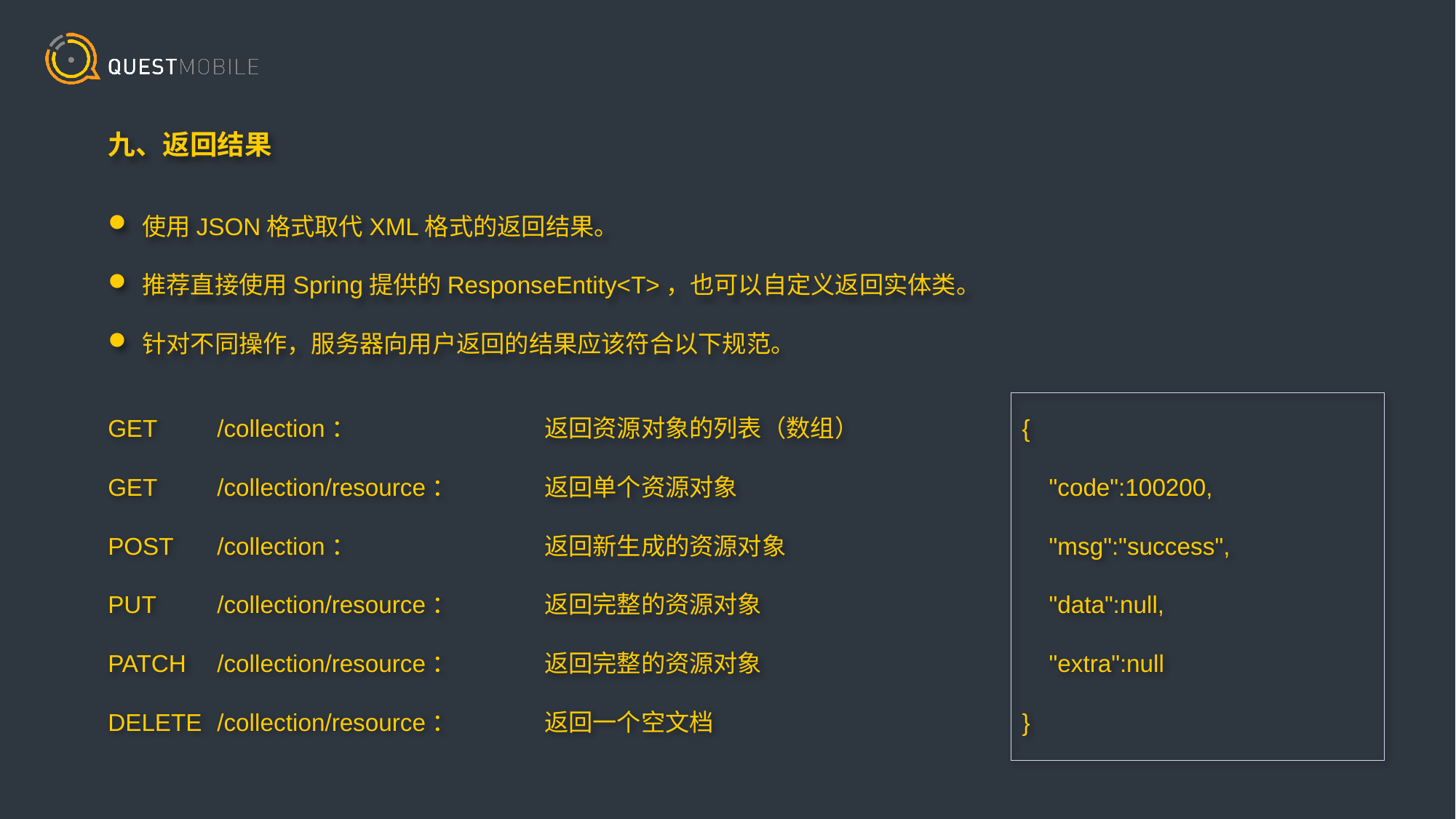

九、返回结果

使用JSON格式取代XML格式的返回结果。
推荐直接使用Spring提供的ResponseEntity<T>，也可以自定义返回实体类。
针对不同操作，服务器向用户返回的结果应该符合以下规范。
GET 	/collection：		返回资源对象的列表（数组）
GET	/collection/resource：	返回单个资源对象
POST 	/collection：		返回新生成的资源对象
PUT 	/collection/resource：	返回完整的资源对象
PATCH 	/collection/resource：	返回完整的资源对象
DELETE 	/collection/resource：	返回一个空文档
{
    "code":100200,
    "msg":"success",
    "data":null,
    "extra":null
}